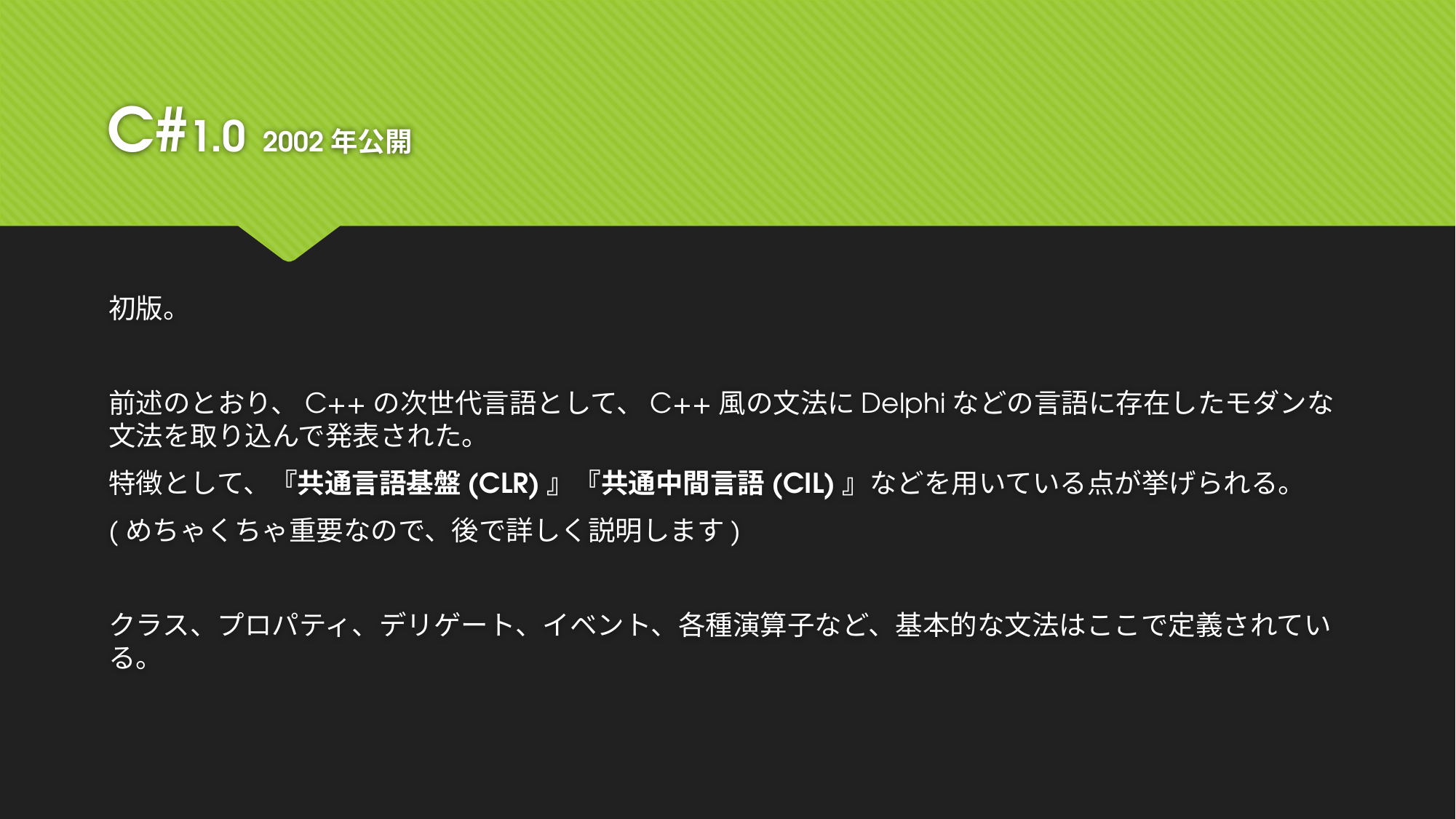

# C#1.0 2002年公開
初版。

前述のとおり、C++の次世代言語として、C++風の文法にDelphiなどの言語に存在したモダンな文法を取り込んで発表された。
特徴として、『共通言語基盤(CLR)』『共通中間言語(CIL)』などを用いている点が挙げられる。
(めちゃくちゃ重要なので、後で詳しく説明します)

クラス、プロパティ、デリゲート、イベント、各種演算子など、基本的な文法はここで定義されている。